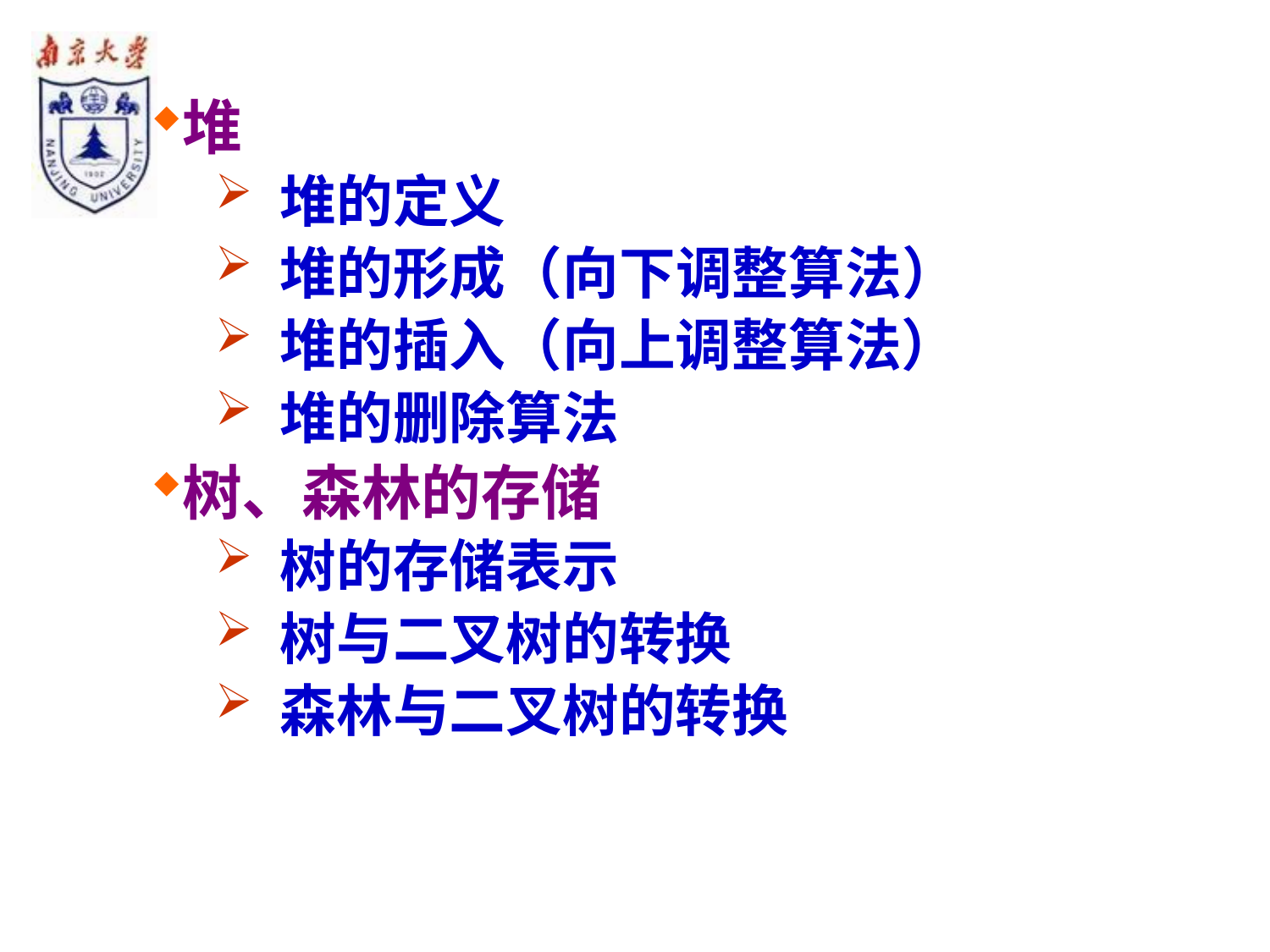

堆
 堆的定义
 堆的形成（向下调整算法）
 堆的插入（向上调整算法）
 堆的删除算法
树、森林的存储
 树的存储表示
 树与二叉树的转换
 森林与二叉树的转换